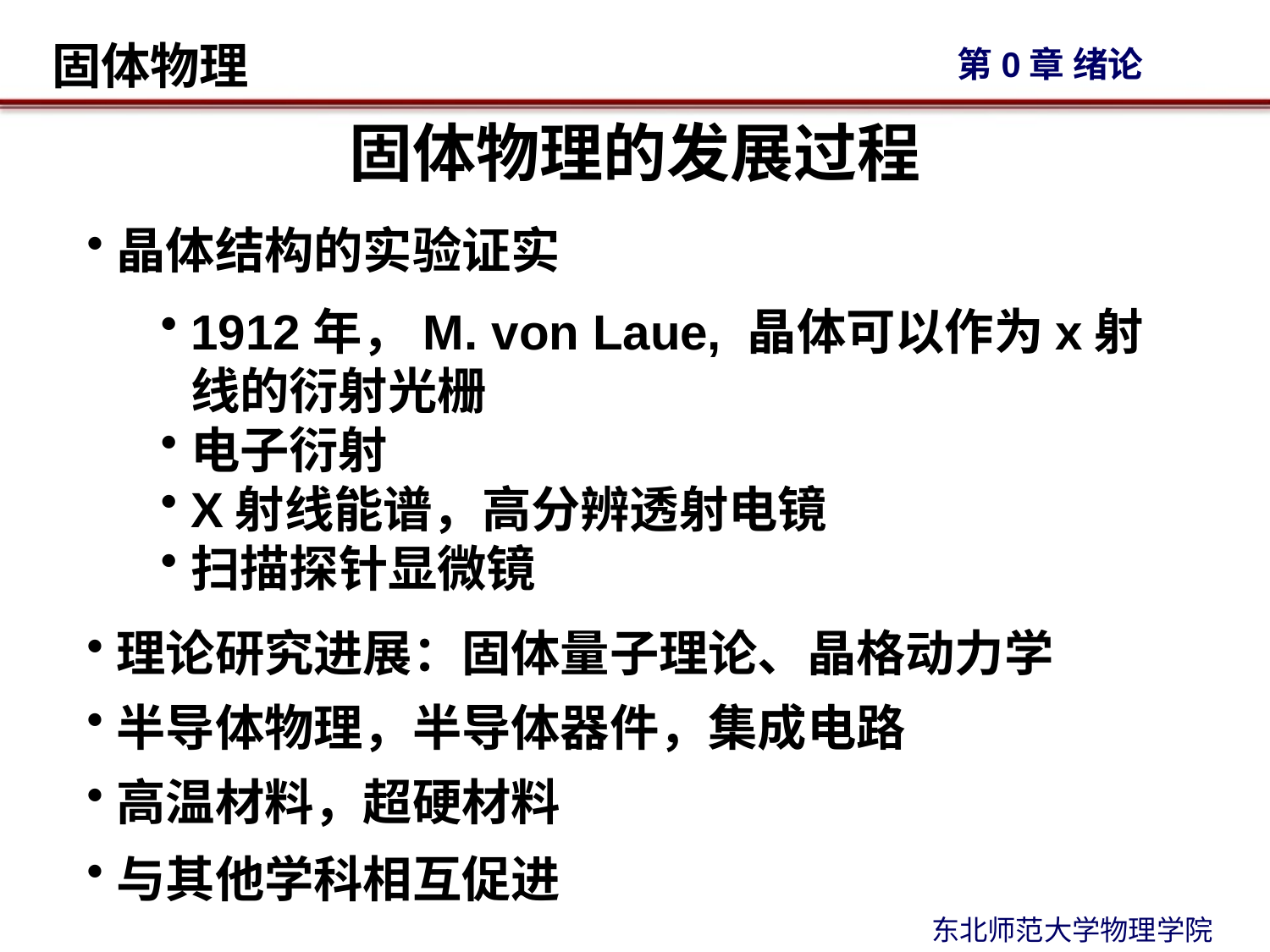

固体物理的发展过程
晶体结构的实验证实
1912年，M. von Laue, 晶体可以作为x射线的衍射光栅
电子衍射
X射线能谱，高分辨透射电镜
扫描探针显微镜
理论研究进展：固体量子理论、晶格动力学
半导体物理，半导体器件，集成电路
高温材料，超硬材料
与其他学科相互促进